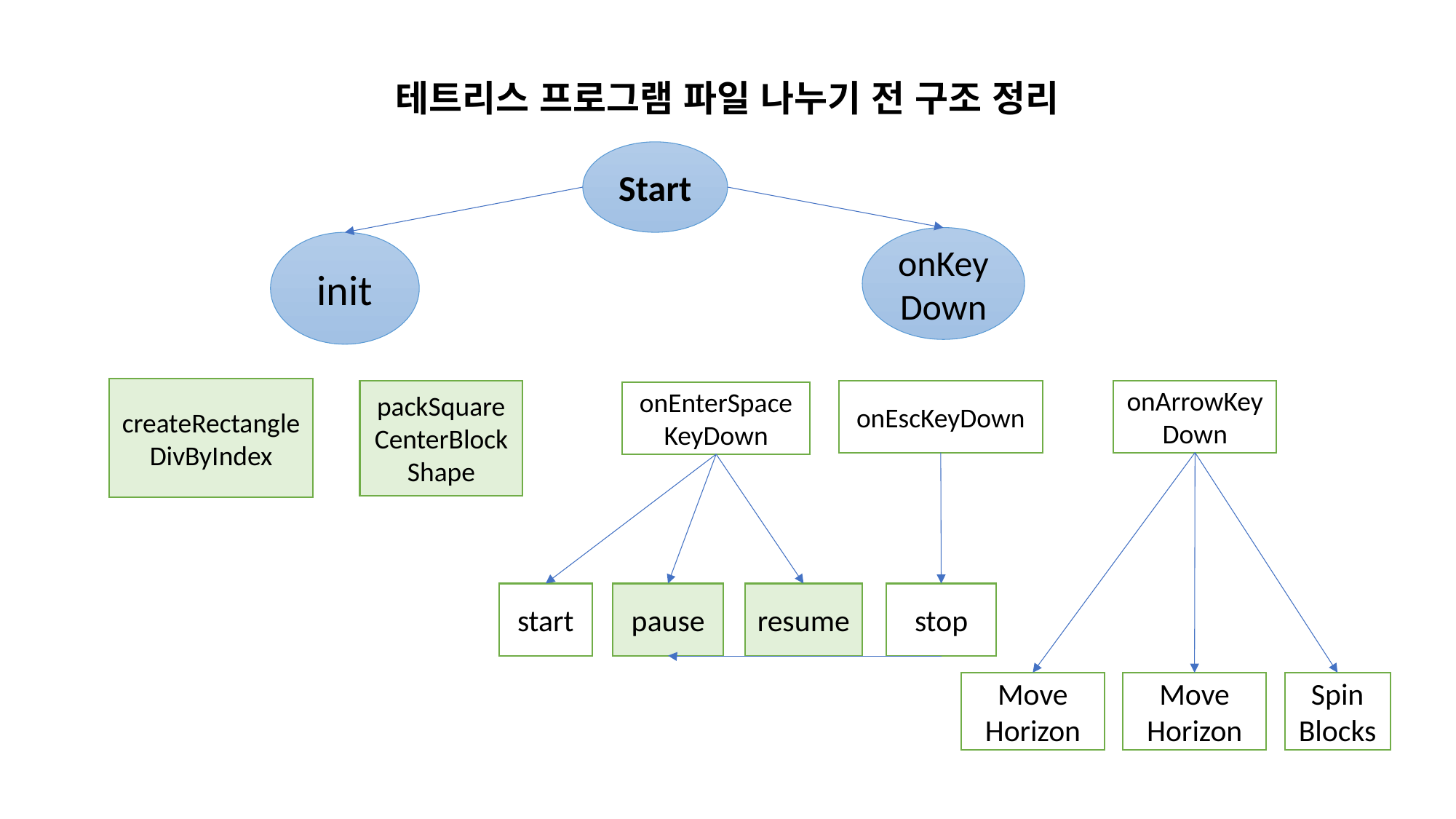

# 테트리스 프로그램 파일 나누기 전 구조 정리
Start
onKey
Down
init
createRectangleDivByIndex
onArrowKeyDown
packSquareCenterBlockShape
onEscKeyDown
onEnterSpaceKeyDown
stop
resume
start
pause
Move
Horizon
Move
Horizon
Spin
Blocks